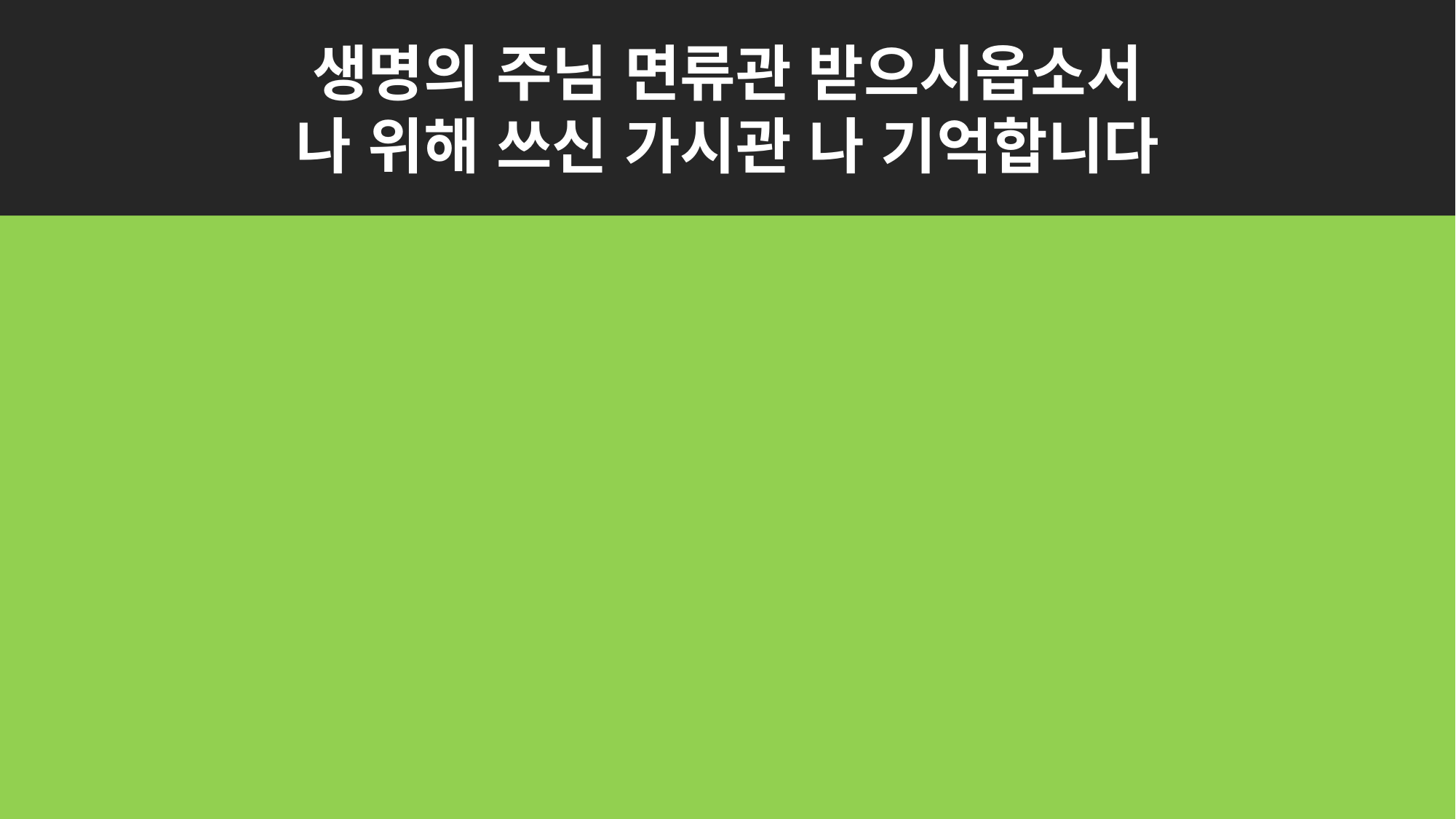

생명의 주님 면류관 받으시옵소서
나 위해 쓰신 가시관 나 기억합니다